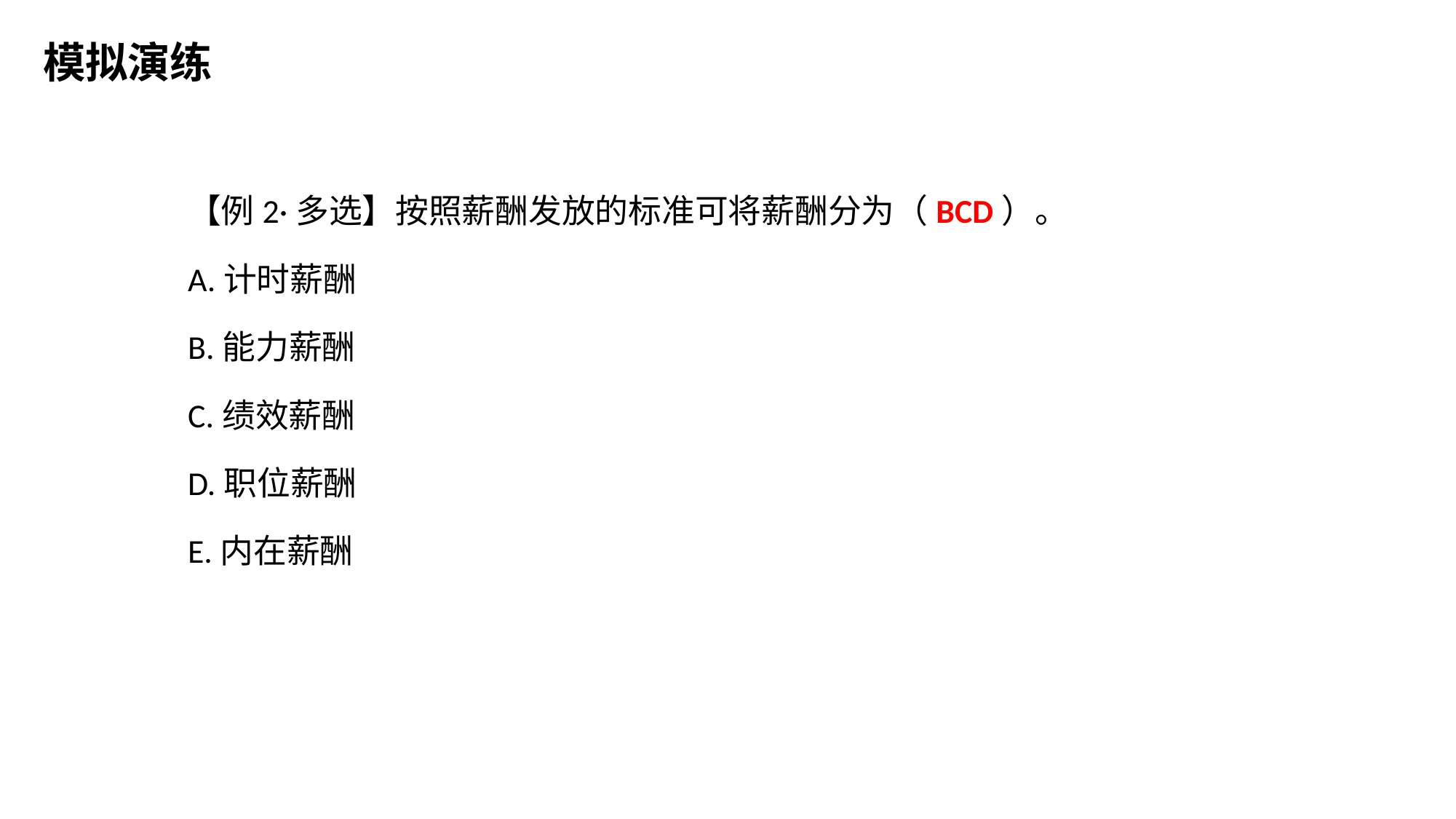

模拟演练
【例2·多选】按照薪酬发放的标准可将薪酬分为（BCD）。
A.计时薪酬
B.能力薪酬
C.绩效薪酬
D.职位薪酬
E.内在薪酬